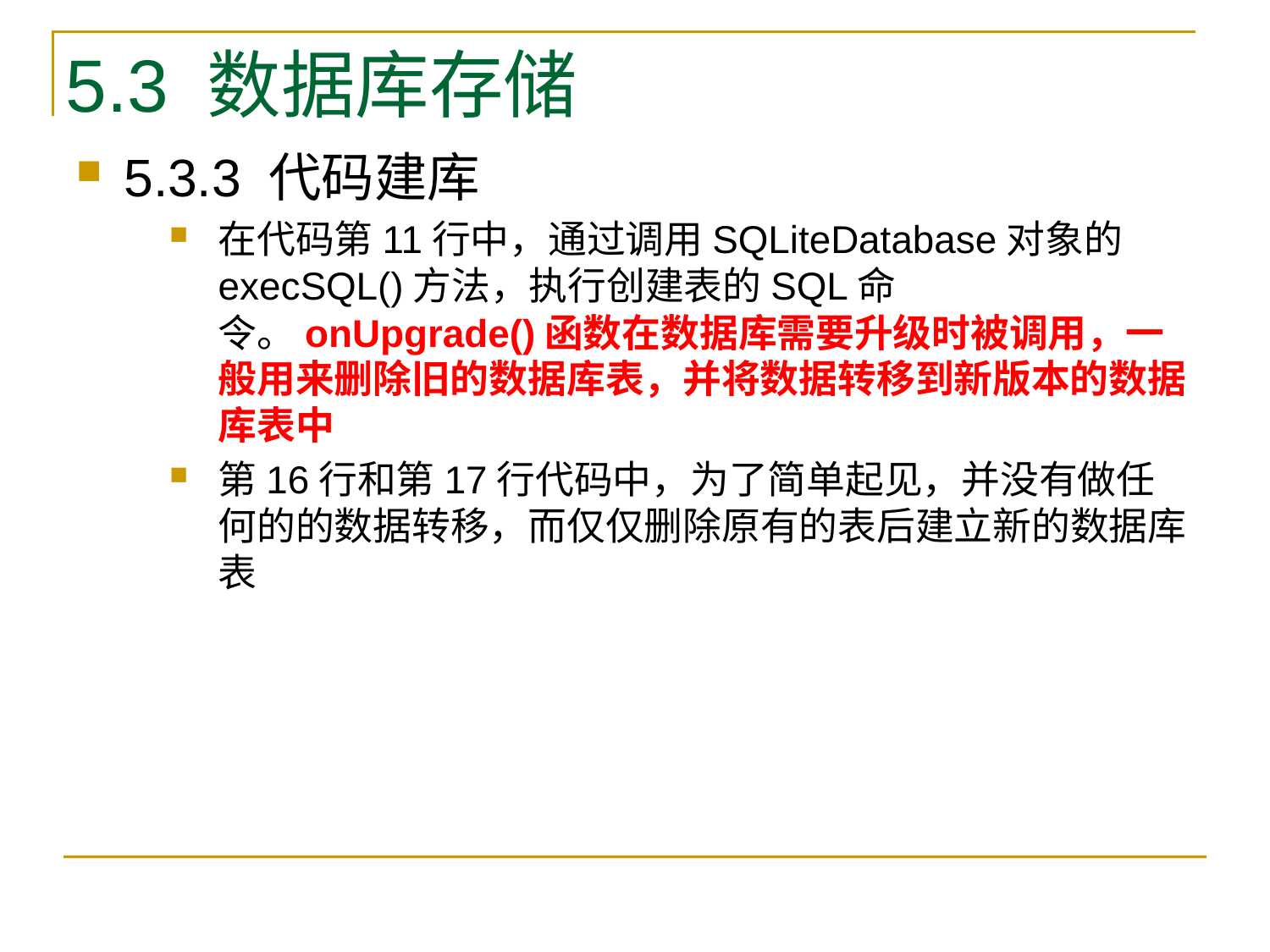

# 5.3 数据库存储
5.3.3 代码建库
在代码第11行中，通过调用SQLiteDatabase对象的execSQL()方法，执行创建表的SQL命令。onUpgrade()函数在数据库需要升级时被调用，一般用来删除旧的数据库表，并将数据转移到新版本的数据库表中
第16行和第17行代码中，为了简单起见，并没有做任何的的数据转移，而仅仅删除原有的表后建立新的数据库表